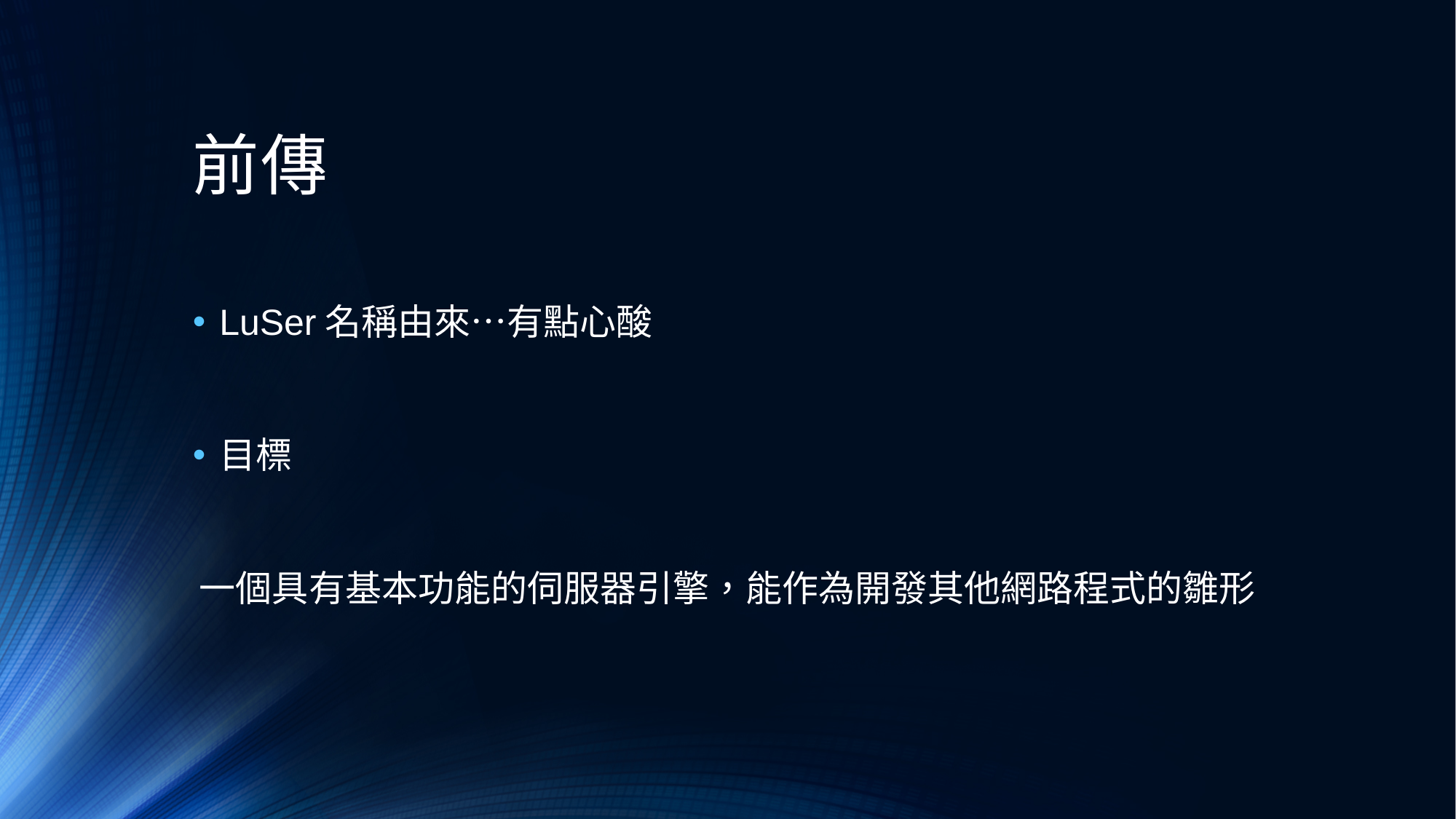

# 前傳

LuSer名稱由來…有點心酸

目標

一個具有基本功能的伺服器引擎，能作為開發其他網路程式的雛形